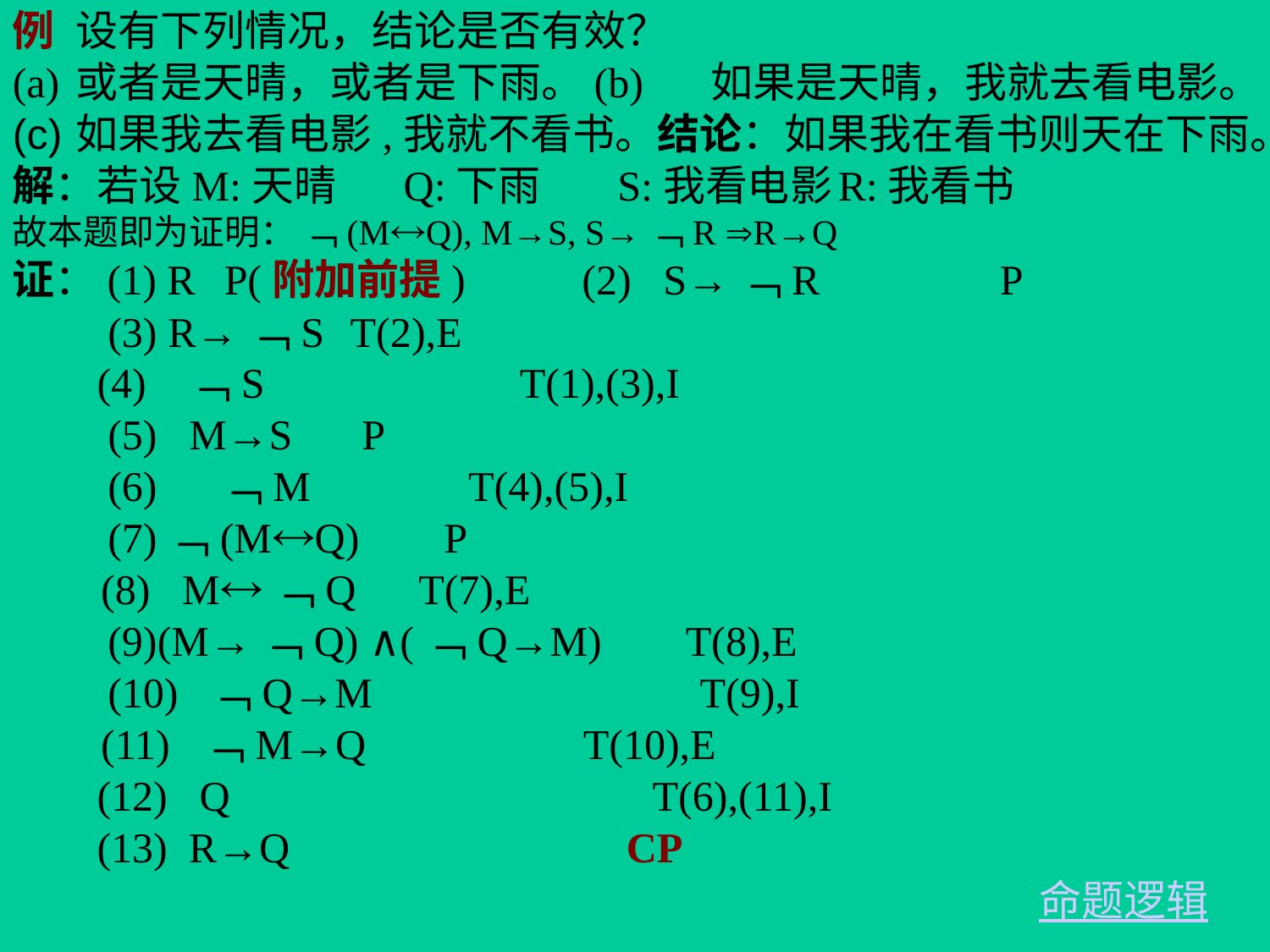

例	设有下列情况，结论是否有效？
(a)	或者是天晴，或者是下雨。(b)	如果是天晴，我就去看电影。
如果我去看电影,我就不看书。结论：如果我在看书则天在下雨。
解：若设M:天晴      Q:下雨       S:我看电影	R:我看书
故本题即为证明： ﹁(M↔Q), M→S, S→﹁R ⇒R→Q
证：(1) R	  P(附加前提)           (2)   S→﹁R                 P
         (3) R→﹁S	  T(2),E
        (4)   ﹁S	                  T(1),(3),I
         (5)   M→S	   P
         (6)     ﹁M               T(4),(5),I
         (7)﹁(M↔Q)        P
           (8)   M↔﹁Q      T(7),E
         (9)(M→﹁Q) ∧(﹁Q→M)        T(8),E
         (10)  ﹁Q→M                               T(9),I
           (11)	﹁M→Q	            T(10),E
        (12)   Q                                        T(6),(11),I
        (13)  R→Q	                            CP
命题逻辑